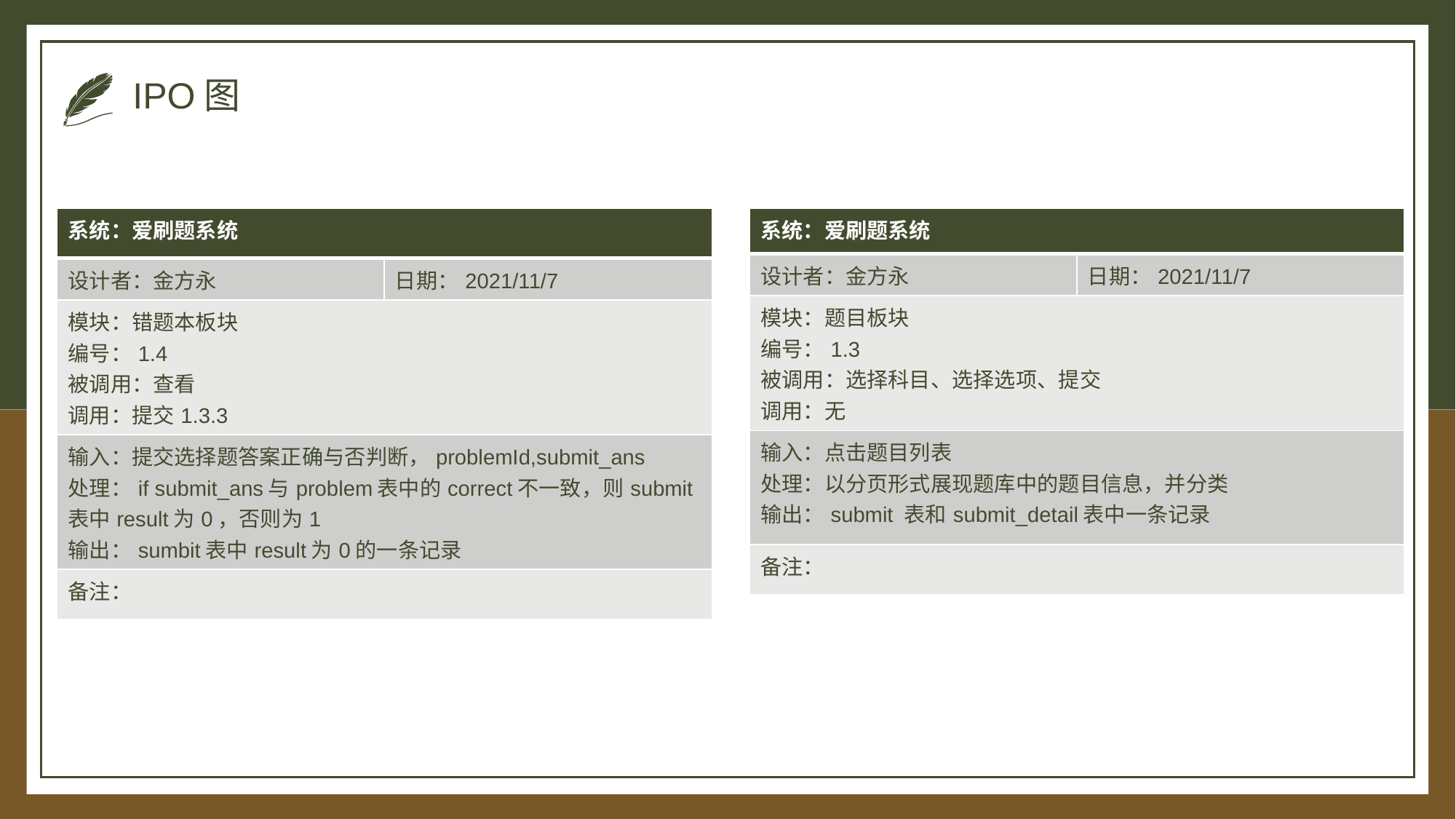

# IPO图
| 系统：爱刷题系统 |  |
| --- | --- |
| 设计者：金方永 | 日期：2021/11/7 |
| 模块：错题本板块 编号：1.4 被调用：查看 调用：提交1.3.3 |  |
| 输入：提交选择题答案正确与否判断，problemId,submit\_ans 处理：if submit\_ans与problem表中的correct不一致，则submit表中result为0，否则为1 输出：sumbit表中result为0的一条记录 |  |
| 备注： |  |
| 系统：爱刷题系统 |  |
| --- | --- |
| 设计者：金方永 | 日期：2021/11/7 |
| 模块：题目板块 编号：1.3 被调用：选择科目、选择选项、提交 调用：无 |  |
| 输入：点击题目列表 处理：以分页形式展现题库中的题目信息，并分类 输出：submit 表和submit\_detail表中一条记录 |  |
| 备注： |  |